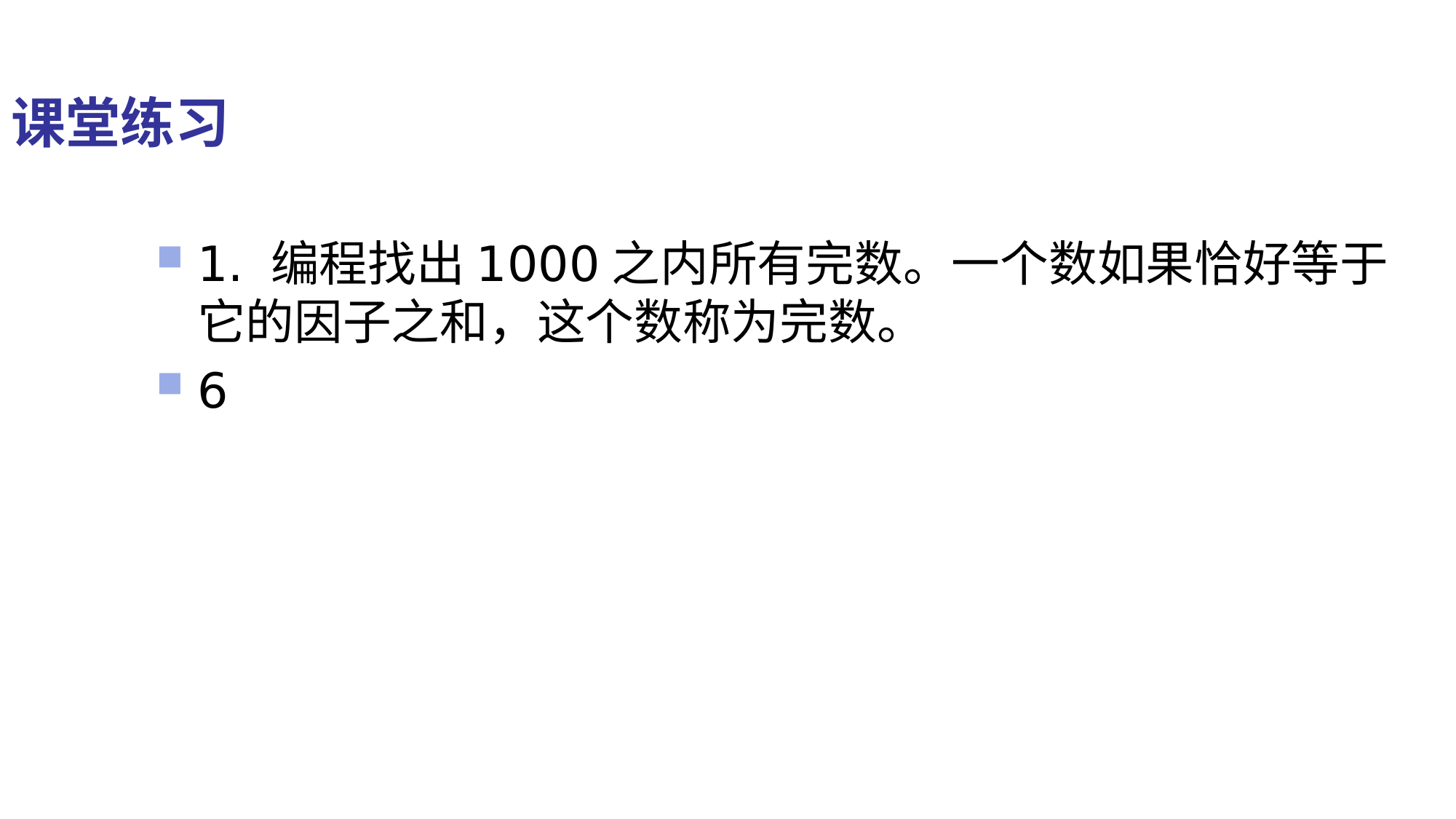

# 课堂练习
1. 编程找出1000之内所有完数。一个数如果恰好等于它的因子之和，这个数称为完数。
6